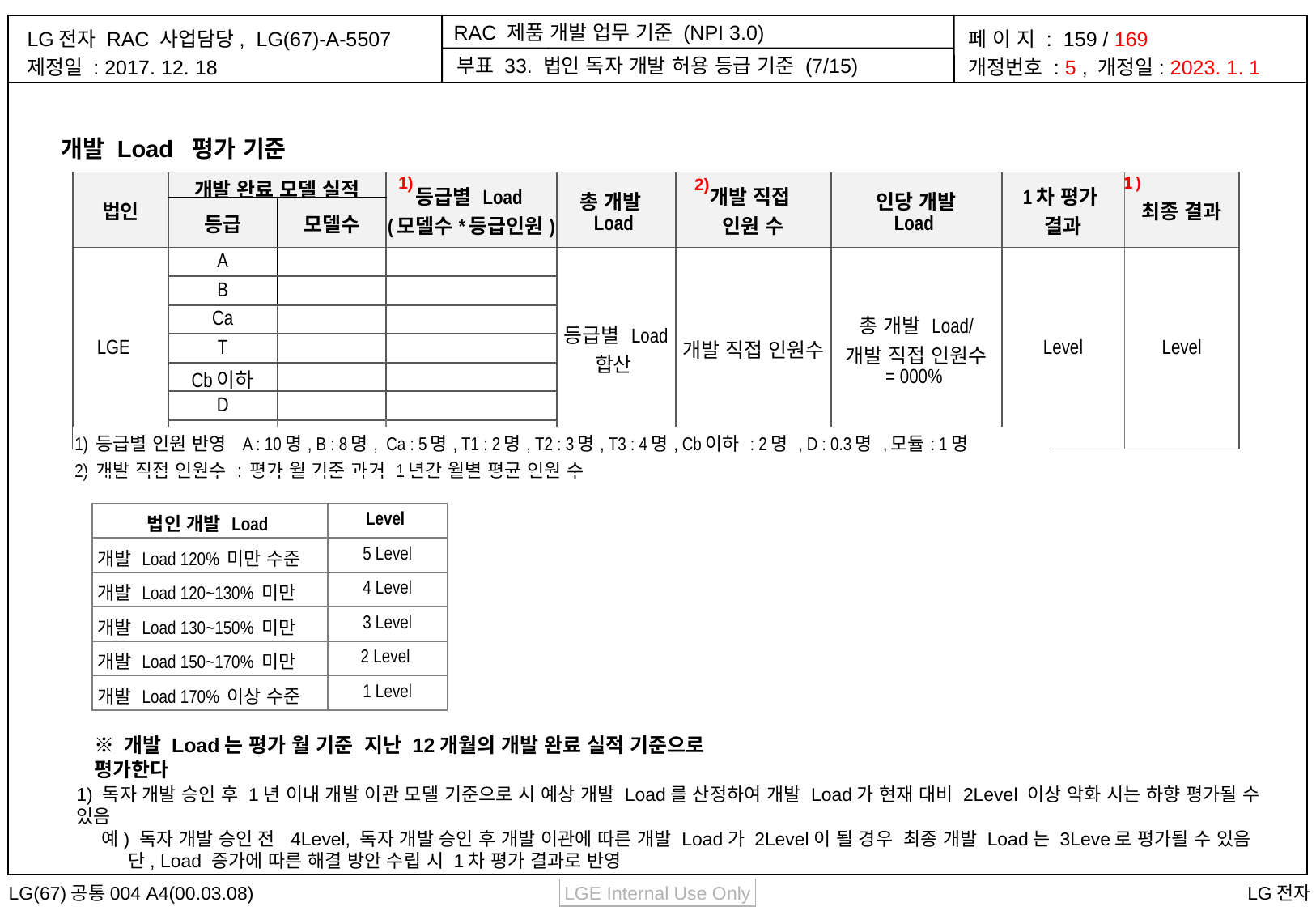

부표 33. 법인 독자 개발 허용 등급 기준 (7/15)
개발 Load  평가 기준
1)
1)
2)
| 법인 | 개발 완료 모델 실적 |  | 등급별 Load (모델수\*등급인원) | 총 개발 Load | 개발 직접 인원 수 | 인당 개발 Load | 1차 평가 결과 | 최종 결과 |
| --- | --- | --- | --- | --- | --- | --- | --- | --- |
|  | 등급 | 모델수 |  |  |  |  |  |  |
| LGE | A |  |  | 등급별 Load 합산 | 개발 직접 인원수 | 총 개발 Load/ 개발 직접 인원수 = 000% | Level | Level |
|  | B |  |  |  |  |  |  |  |
|  | Ca |  |  |  |  |  |  |  |
|  | T |  |  |  |  |  |  |  |
|  | Cb이하 |  |  |  |  |  |  |  |
|  | D |  |  |  |  |  |  |  |
|  | 모듈 |  |  |  |  |  |  |  |
| 1) 등급별 인원 반영 A : 10명, B : 8명, Ca : 5명, T1 : 2명, T2 : 3명, T3 : 4명, Cb이하 : 2명 , D : 0.3명 ,모듈: 1명 2) 개발 직접 인원수 : 평가 월 기준 과거 1년간 월별 평균 인원 수 |
| --- |
| 법인 개발 Load | Level |
| --- | --- |
| 개발 Load 120% 미만 수준 | 5 Level |
| 개발 Load 120~130% 미만 | 4 Level |
| 개발 Load 130~150% 미만 | 3 Level |
| 개발 Load 150~170% 미만 | 2 Level |
| 개발 Load 170% 이상 수준 | 1 Level |
※ 개발 Load는 평가 월 기준  지난 12개월의 개발 완료 실적 기준으로 평가한다
1) 독자 개발 승인 후 1년 이내 개발 이관 모델 기준으로 시 예상 개발 Load를 산정하여 개발 Load가 현재 대비 2Level 이상 악화 시는 하향 평가될 수 있음
    예) 독자 개발 승인 전  4Level, 독자 개발 승인 후 개발 이관에 따른 개발 Load가 2Level이 될 경우  최종 개발 Load는 3Leve로 평가될 수 있음
         단, Load 증가에 따른 해결 방안 수립 시 1차 평가 결과로 반영